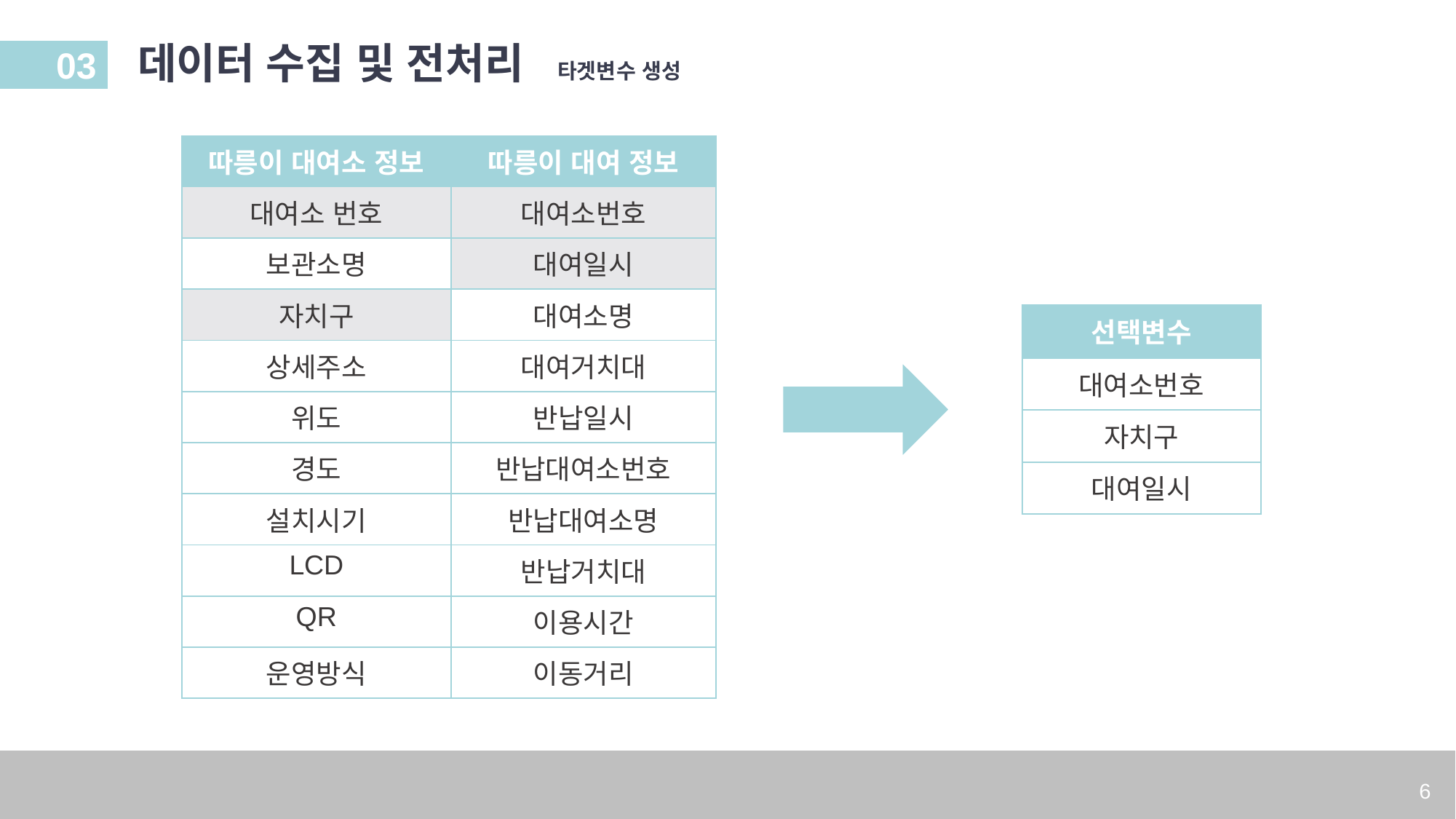

데이터 수집 및 전처리
03
타겟변수 생성
| 따릉이 대여소 정보 | 따릉이 대여 정보 |
| --- | --- |
| 대여소 번호 | 대여소번호 |
| 보관소명 | 대여일시 |
| 자치구 | 대여소명 |
| 상세주소 | 대여거치대 |
| 위도 | 반납일시 |
| 경도 | 반납대여소번호 |
| 설치시기 | 반납대여소명 |
| LCD | 반납거치대 |
| QR | 이용시간 |
| 운영방식 | 이동거리 |
| 선택변수 |
| --- |
| 대여소번호 |
| 자치구 |
| 대여일시 |

6